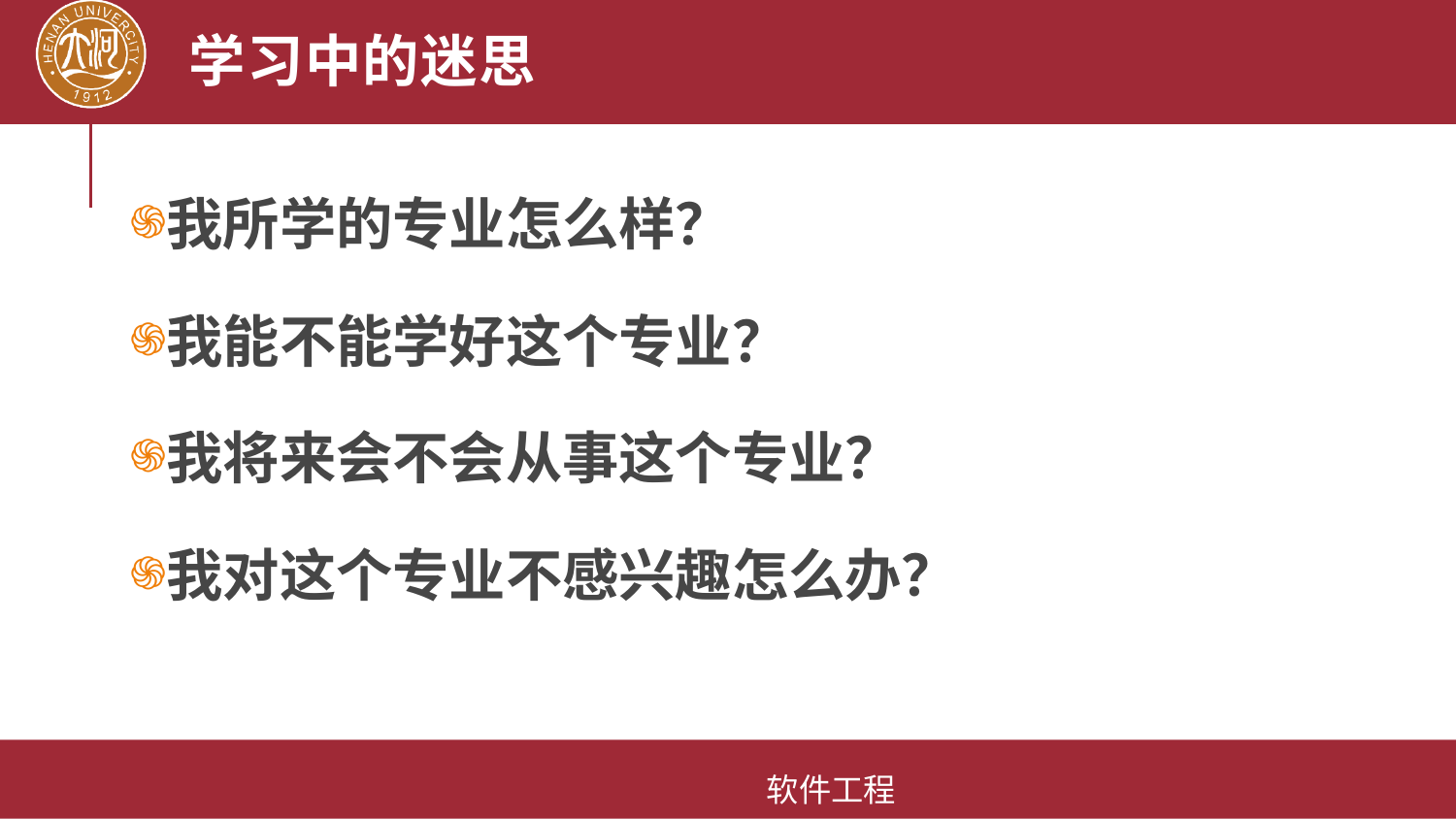

# 学习中的迷思
我所学的专业怎么样？
我能不能学好这个专业？
我将来会不会从事这个专业？
我对这个专业不感兴趣怎么办？

软件工程
6